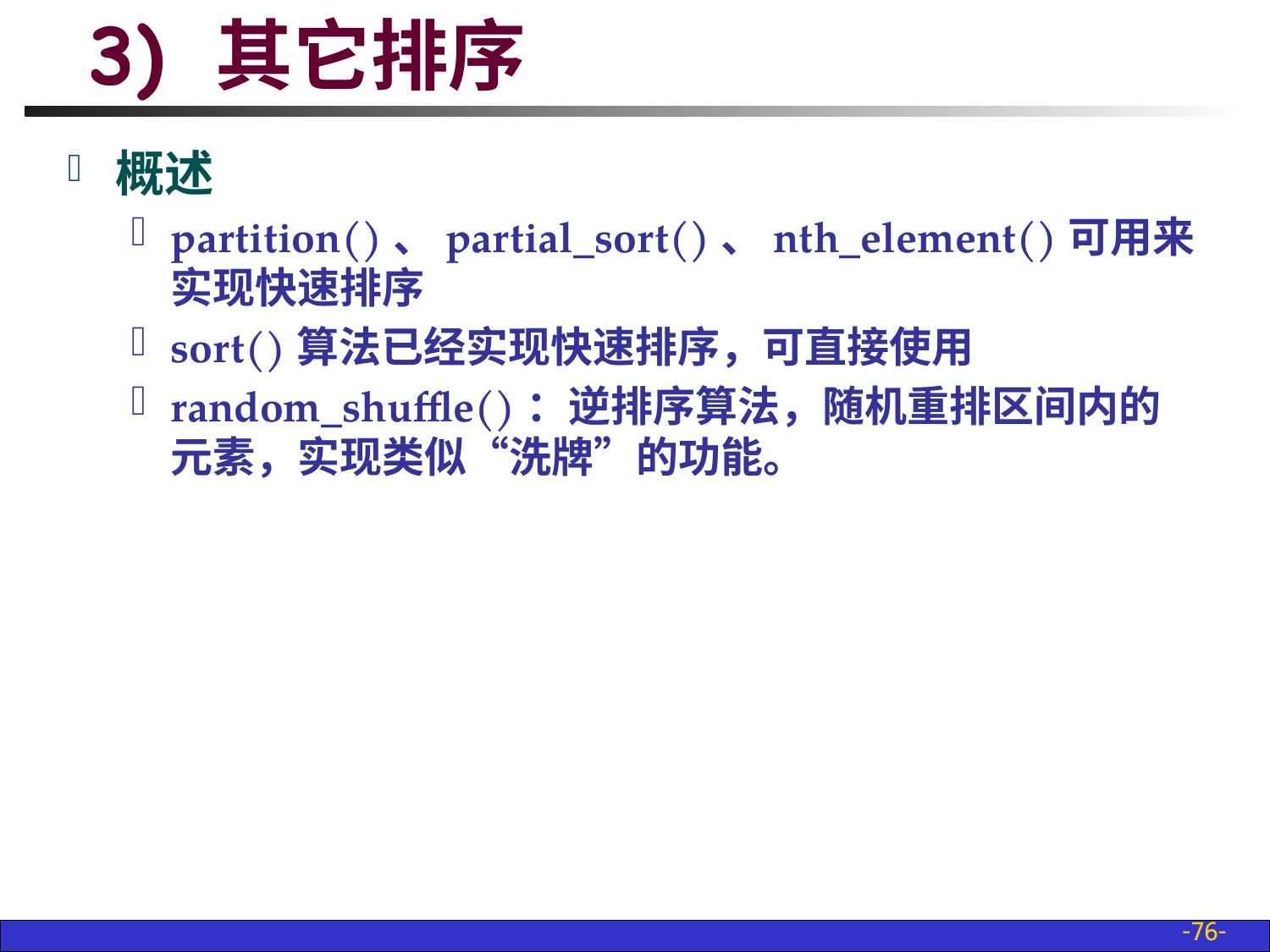

# 3) 其它排序
概述
partition()、partial_sort()、nth_element()可用来实现快速排序
sort()算法已经实现快速排序，可直接使用
random_shuffle()：逆排序算法，随机重排区间内的元素，实现类似“洗牌”的功能。
-76-